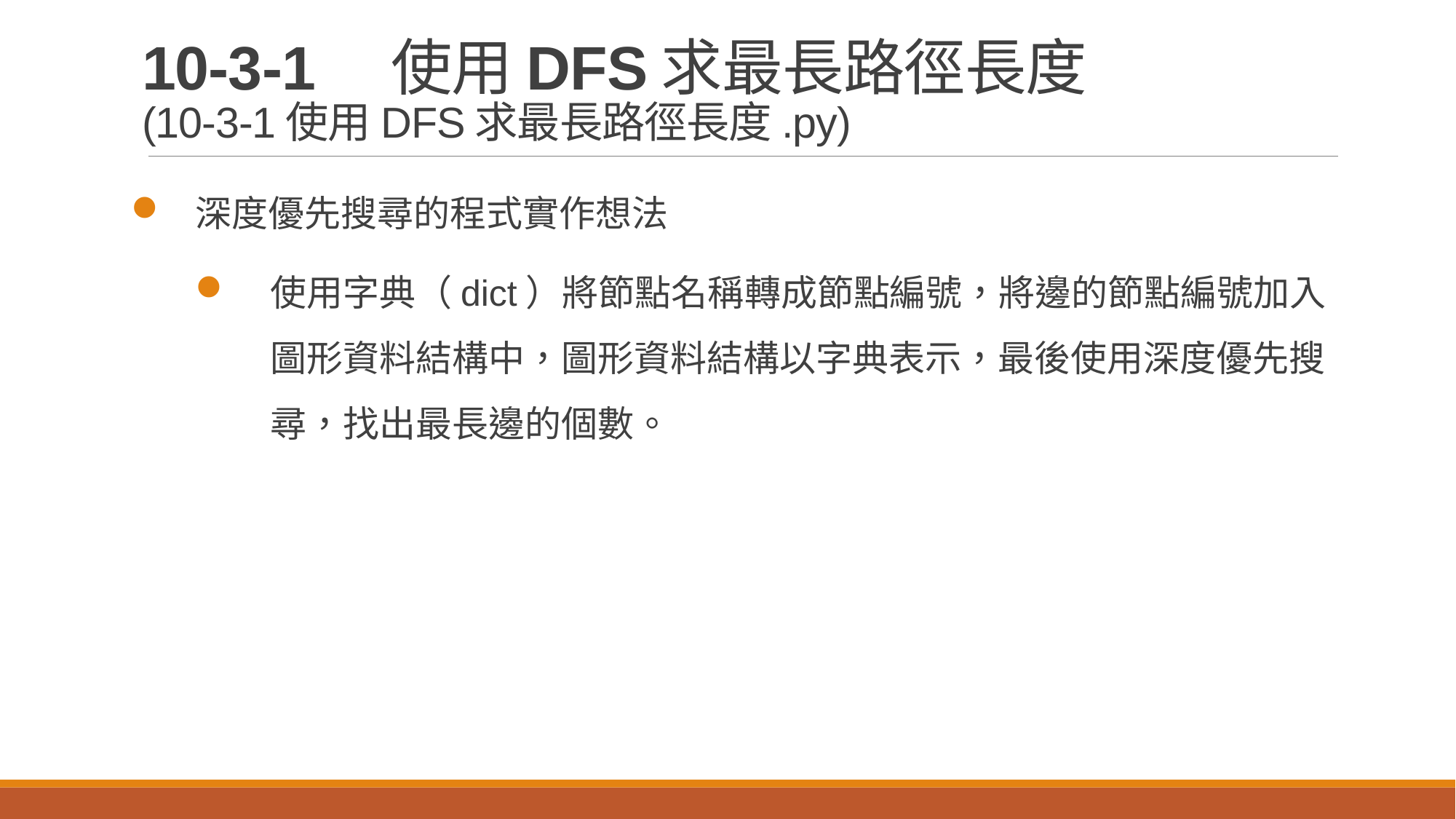

# 10-3-1　使用DFS求最長路徑長度 (10-3-1使用DFS求最長路徑長度.py)
深度優先搜尋的程式實作想法
使用字典（dict）將節點名稱轉成節點編號，將邊的節點編號加入圖形資料結構中，圖形資料結構以字典表示，最後使用深度優先搜尋，找出最長邊的個數。